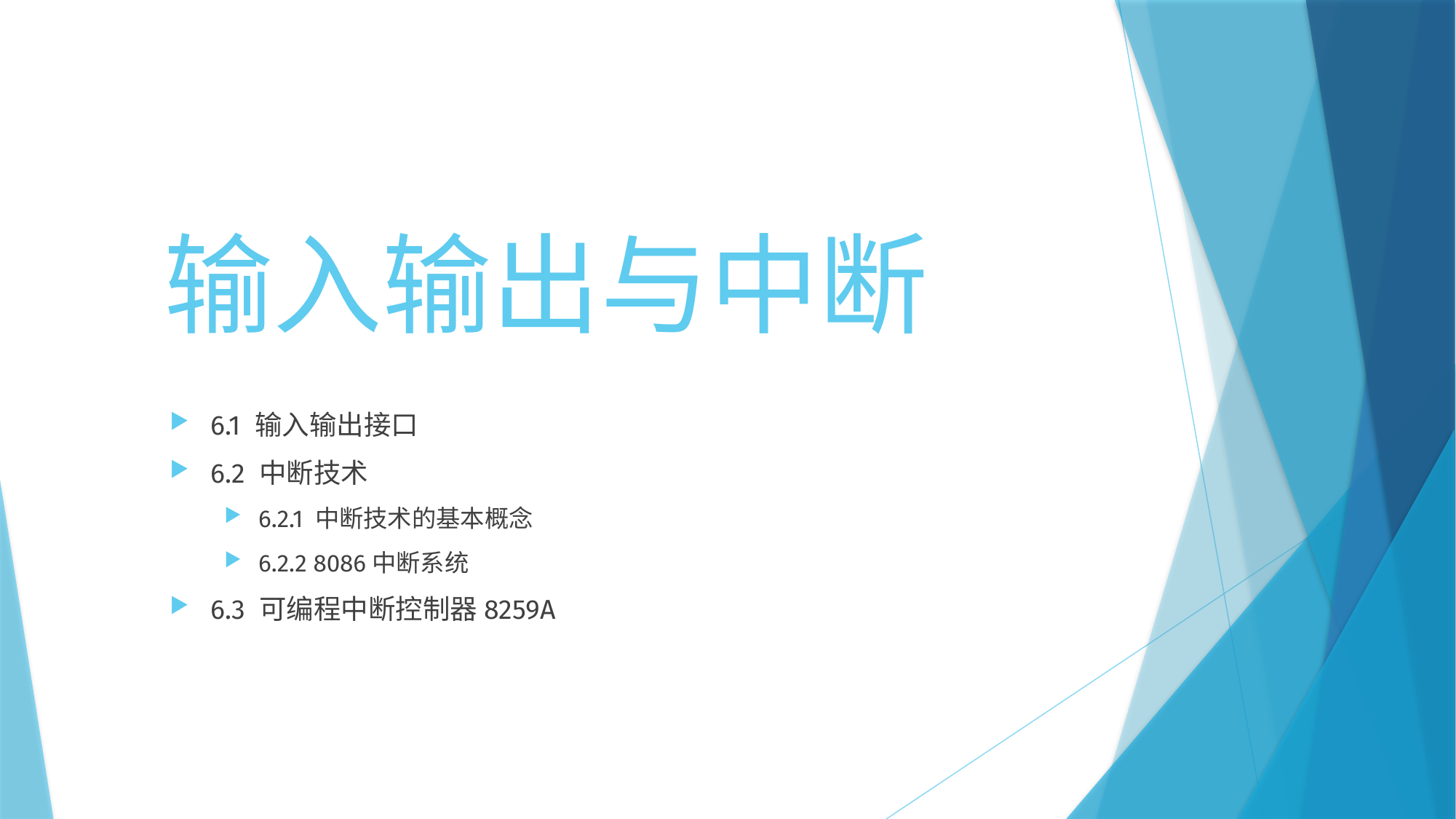

# 输入输出与中断
6.1 输入输出接口
6.2 中断技术
6.2.1 中断技术的基本概念
6.2.2 8086中断系统
6.3 可编程中断控制器8259A